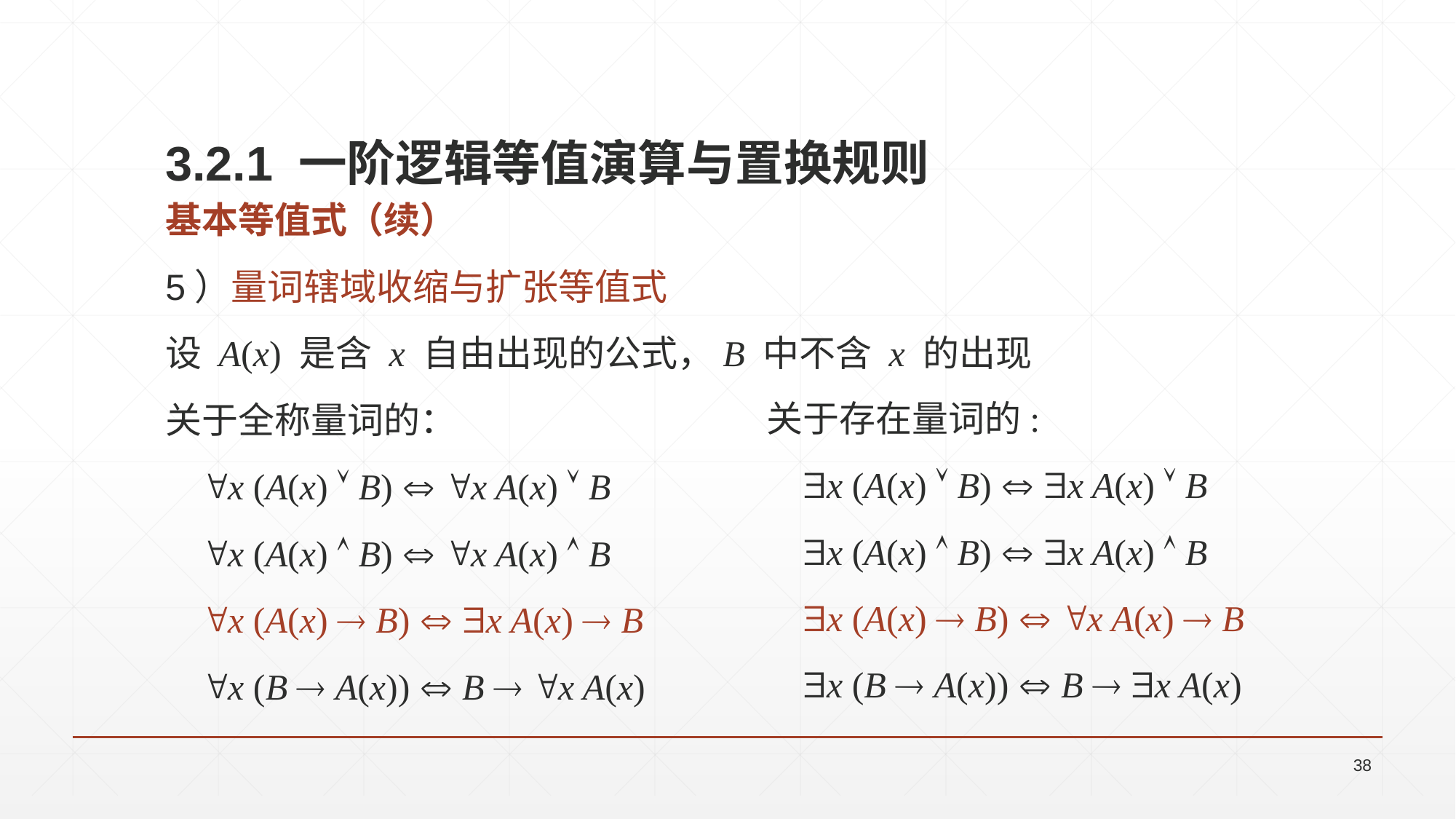

3.2.1 一阶逻辑等值演算与置换规则
基本等值式（续）
5）量词辖域收缩与扩张等值式
设 A(x) 是含 x 自由出现的公式，B 中不含 x 的出现
关于全称量词的：
    ∀x (A(x) ∨ B) ⇔ ∀x A(x) ∨ B
    ∀x (A(x) ∧ B) ⇔ ∀x A(x) ∧ B
    ∀x (A(x) → B) ⇔ ∃x A(x) → B
    ∀x (B → A(x)) ⇔ B → ∀x A(x)
关于存在量词的:
    ∃x (A(x) ∨ B) ⇔ ∃x A(x) ∨ B
    ∃x (A(x) ∧ B) ⇔ ∃x A(x) ∧ B
    ∃x (A(x) → B) ⇔ ∀x A(x) → B
    ∃x (B → A(x)) ⇔ B → ∃x A(x)
38